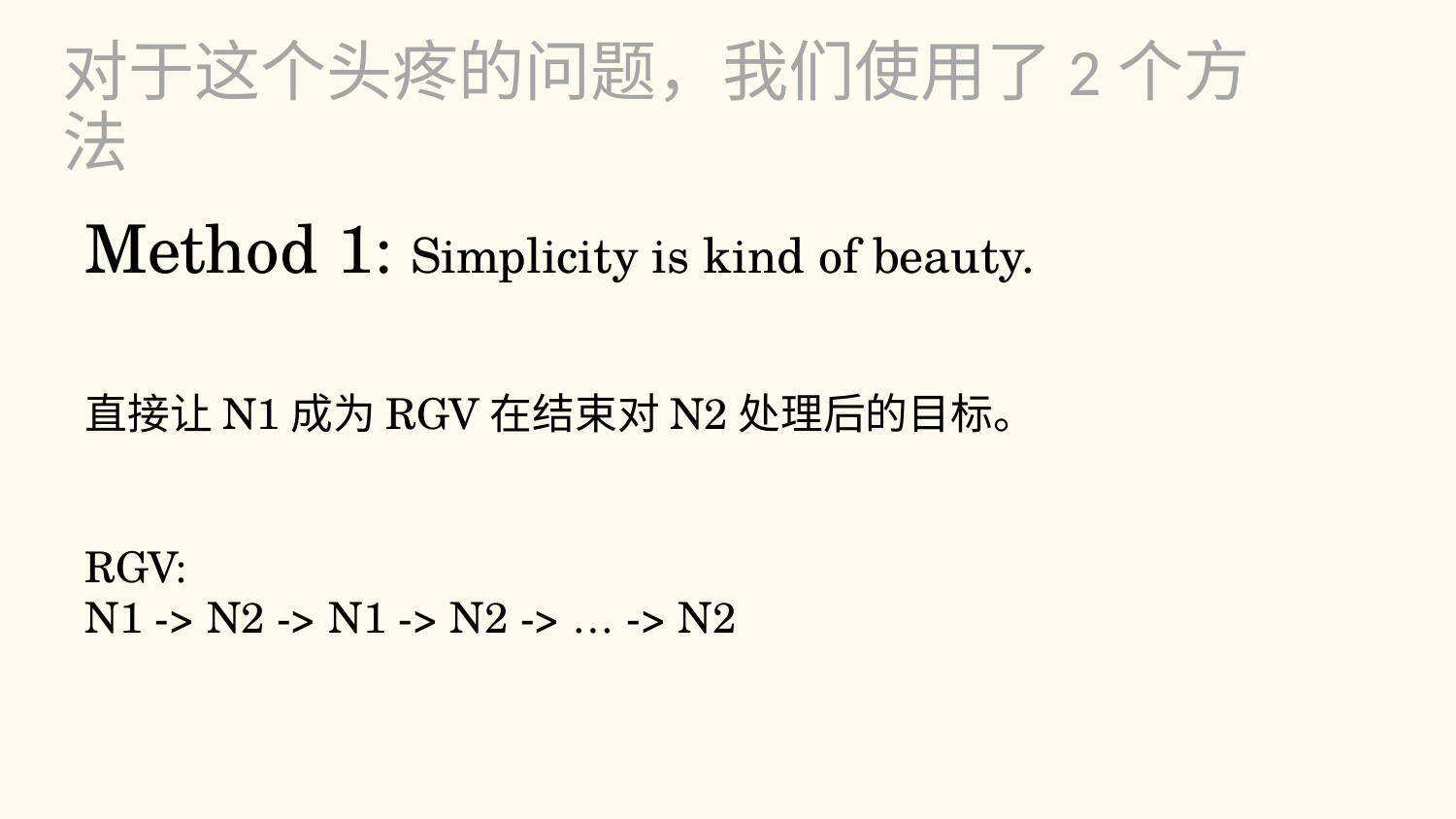

对于这个头疼的问题，我们使用了2个方法
# Method 1: Simplicity is kind of beauty.
直接让N1成为RGV在结束对N2处理后的目标。

RGV:
N1 -> N2 -> N1 -> N2 -> … -> N2